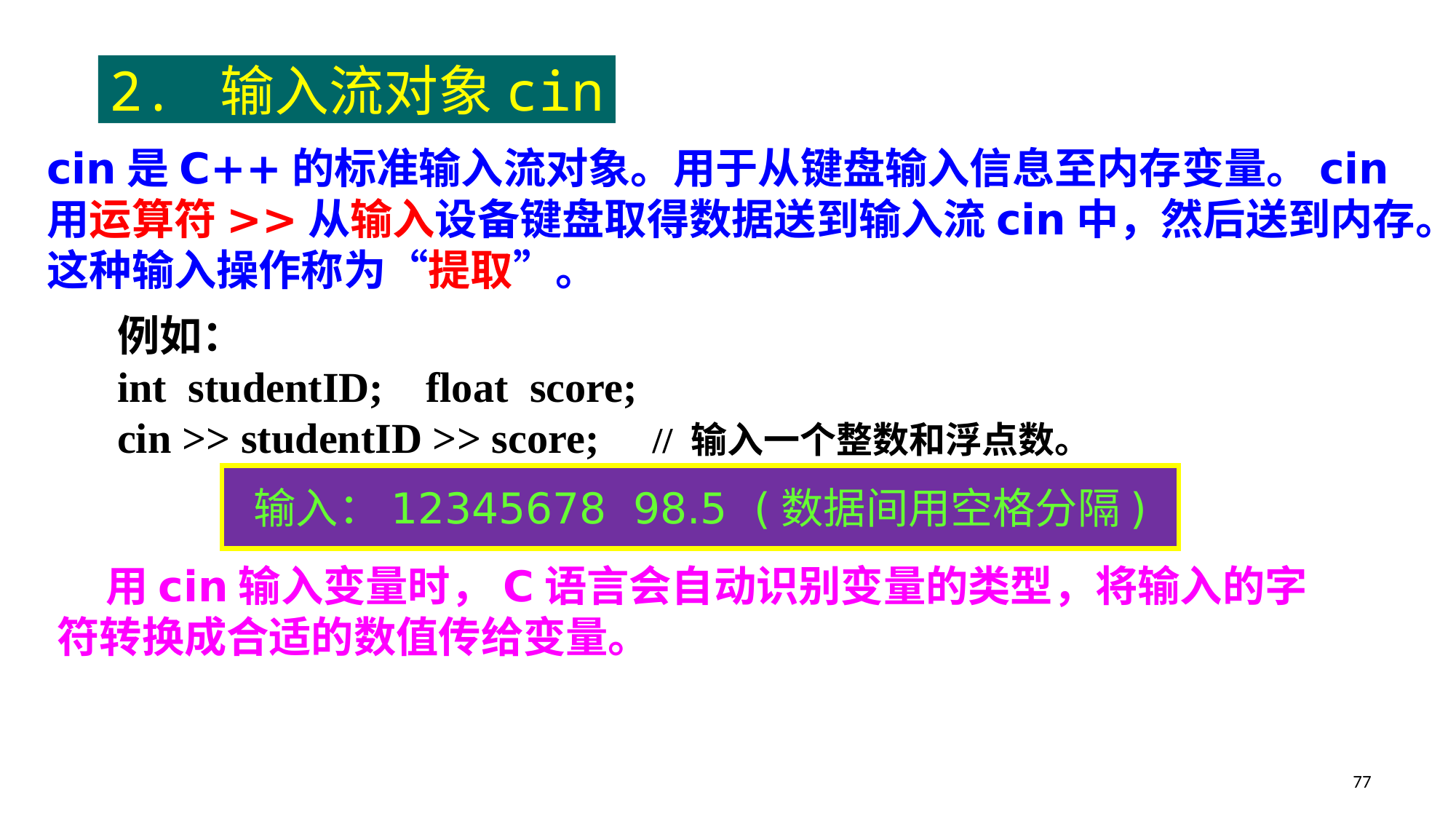

2. 输入流对象cin
cin是C++的标准输入流对象。用于从键盘输入信息至内存变量。cin用运算符>>从输入设备键盘取得数据送到输入流cin中，然后送到内存。这种输入操作称为“提取”。
例如：
int  studentID;    float  score;
cin >> studentID >> score;     // 输入一个整数和浮点数。
输入：12345678  98.5  (数据间用空格分隔)
    用cin输入变量时，C语言会自动识别变量的类型，将输入的字符转换成合适的数值传给变量。
77